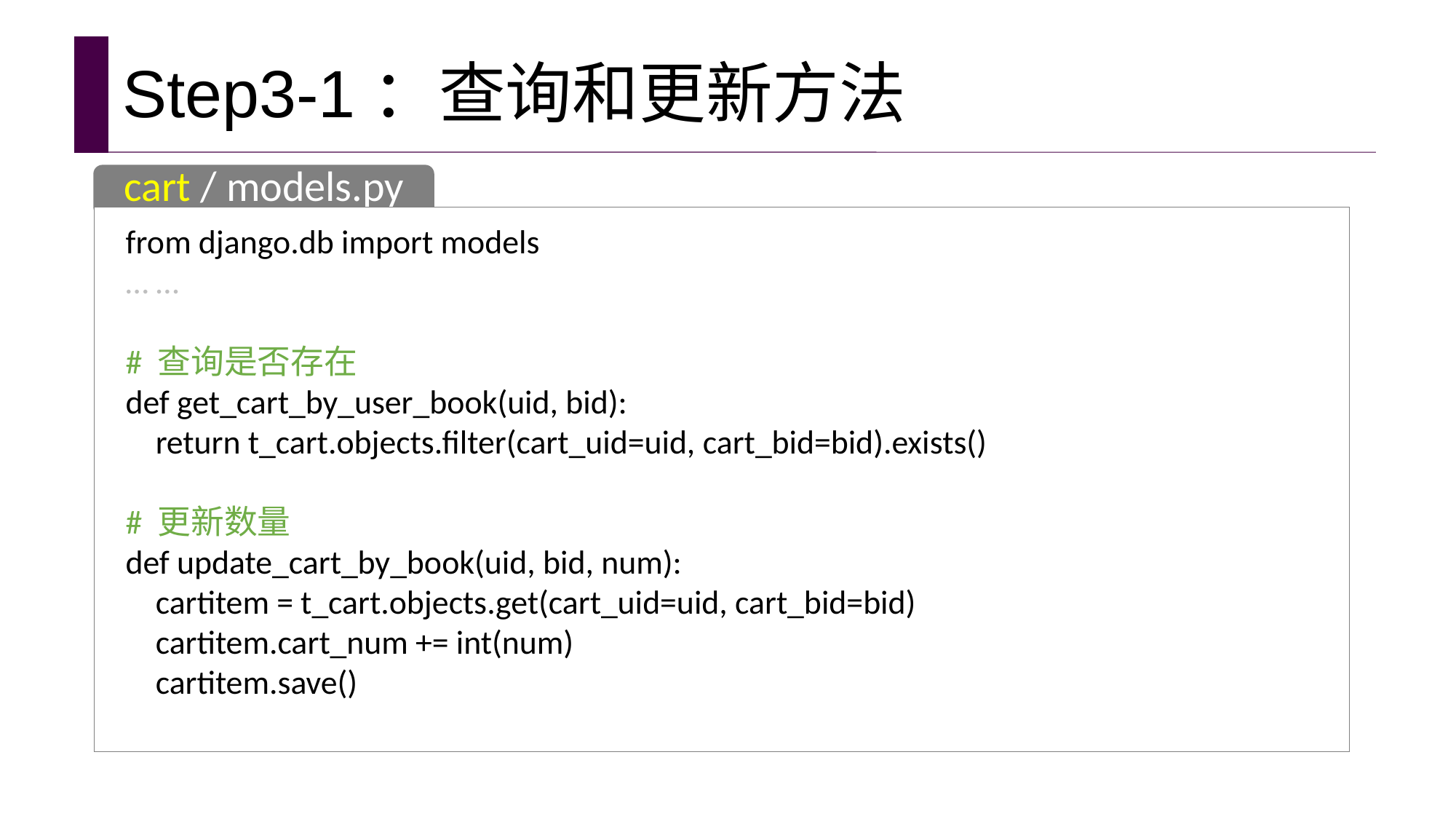

# Step3-1：查询和更新方法
cart / models.py

from django.db import models
… …

# 查询是否存在
def get_cart_by_user_book(uid, bid):
    return t_cart.objects.filter(cart_uid=uid, cart_bid=bid).exists()

# 更新数量
def update_cart_by_book(uid, bid, num):
    cartitem = t_cart.objects.get(cart_uid=uid, cart_bid=bid)
    cartitem.cart_num += int(num)
    cartitem.save()